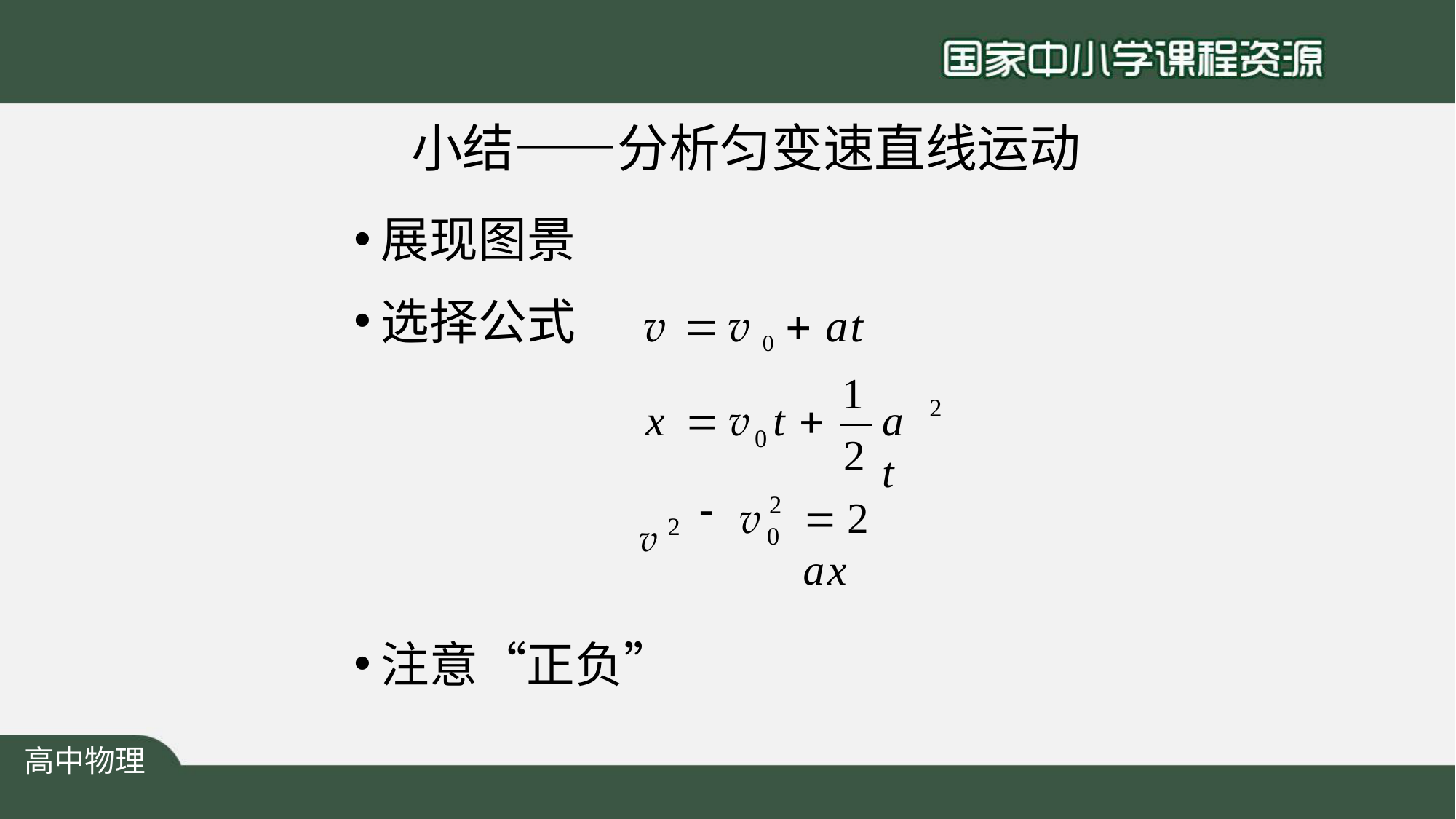

# 小结——分析匀变速直线运动
展现图景
选择公式
v =	v 0	+ at
1
2
x	=	v	t +
a t
0

2
v 2
2
0
v
=	2 ax
注意“正负”
高中物理